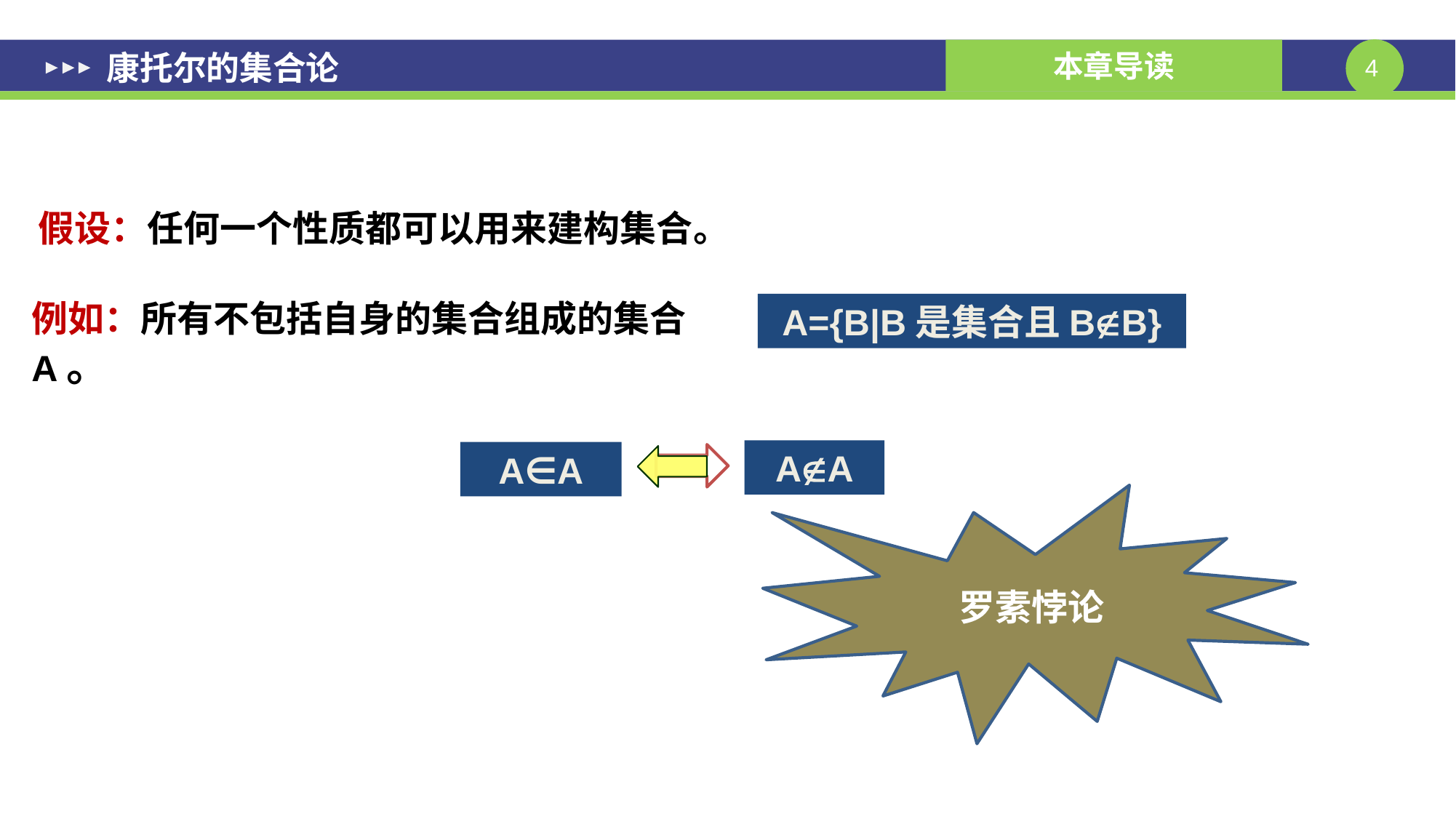

康托尔的集合论
假设：任何一个性质都可以用来建构集合。
例如：所有不包括自身的集合组成的集合A。
A={B|B是集合且B∉B}
A∉A
A∈A

罗素悖论